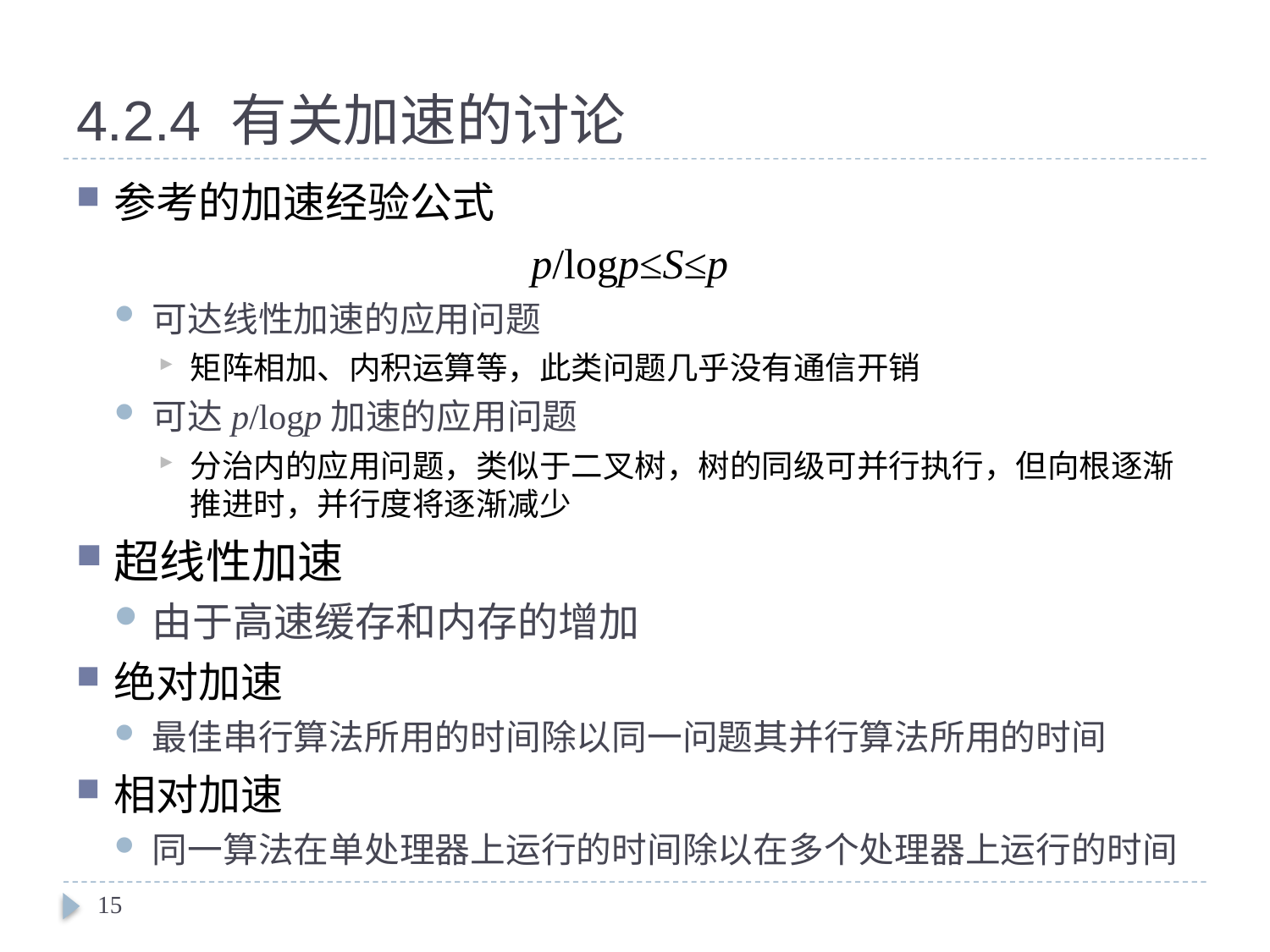

# 4.2.4 有关加速的讨论
参考的加速经验公式
p/logp≤S≤p
可达线性加速的应用问题
矩阵相加、内积运算等，此类问题几乎没有通信开销
可达p/logp加速的应用问题
分治内的应用问题，类似于二叉树，树的同级可并行执行，但向根逐渐推进时，并行度将逐渐减少
超线性加速
由于高速缓存和内存的增加
绝对加速
最佳串行算法所用的时间除以同一问题其并行算法所用的时间
相对加速
同一算法在单处理器上运行的时间除以在多个处理器上运行的时间
15